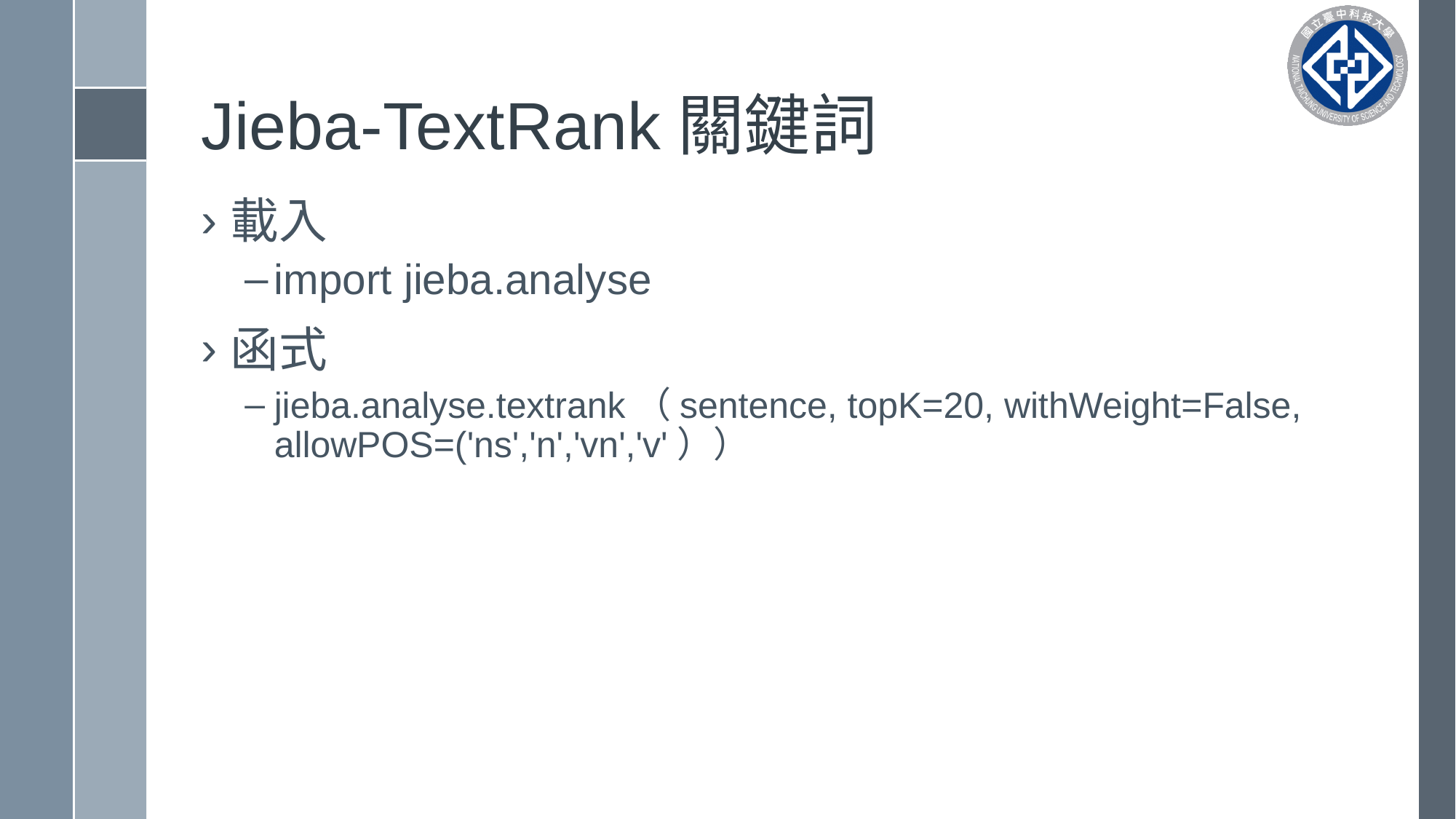

# Jieba-TextRank關鍵詞
載入
import jieba.analyse
函式
jieba.analyse.textrank（sentence, topK=20, withWeight=False, allowPOS=('ns','n','vn','v'））